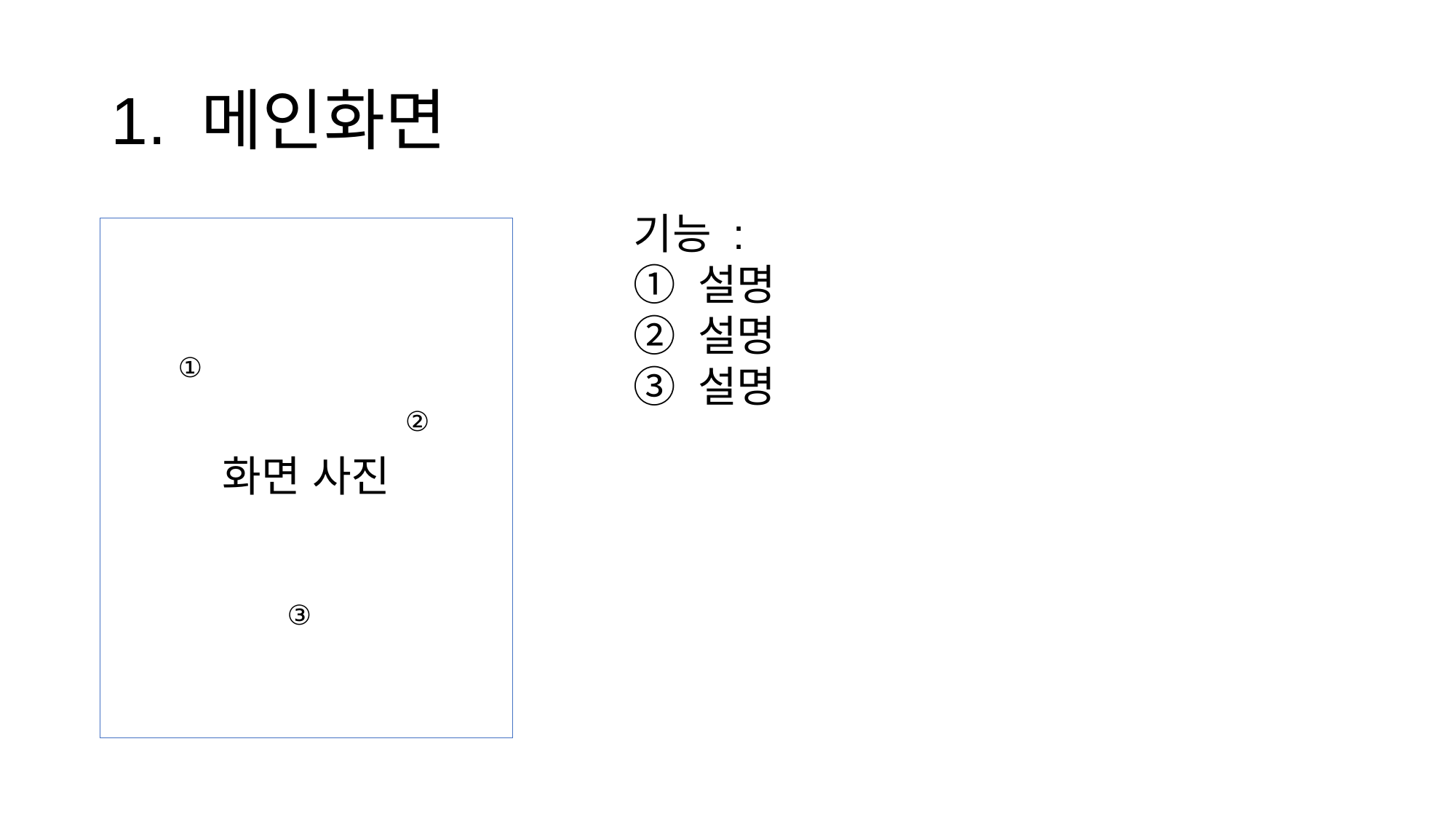

# 1. 메인화면
기능 :
① 설명
② 설명
③ 설명
화면 사진
①
②
③